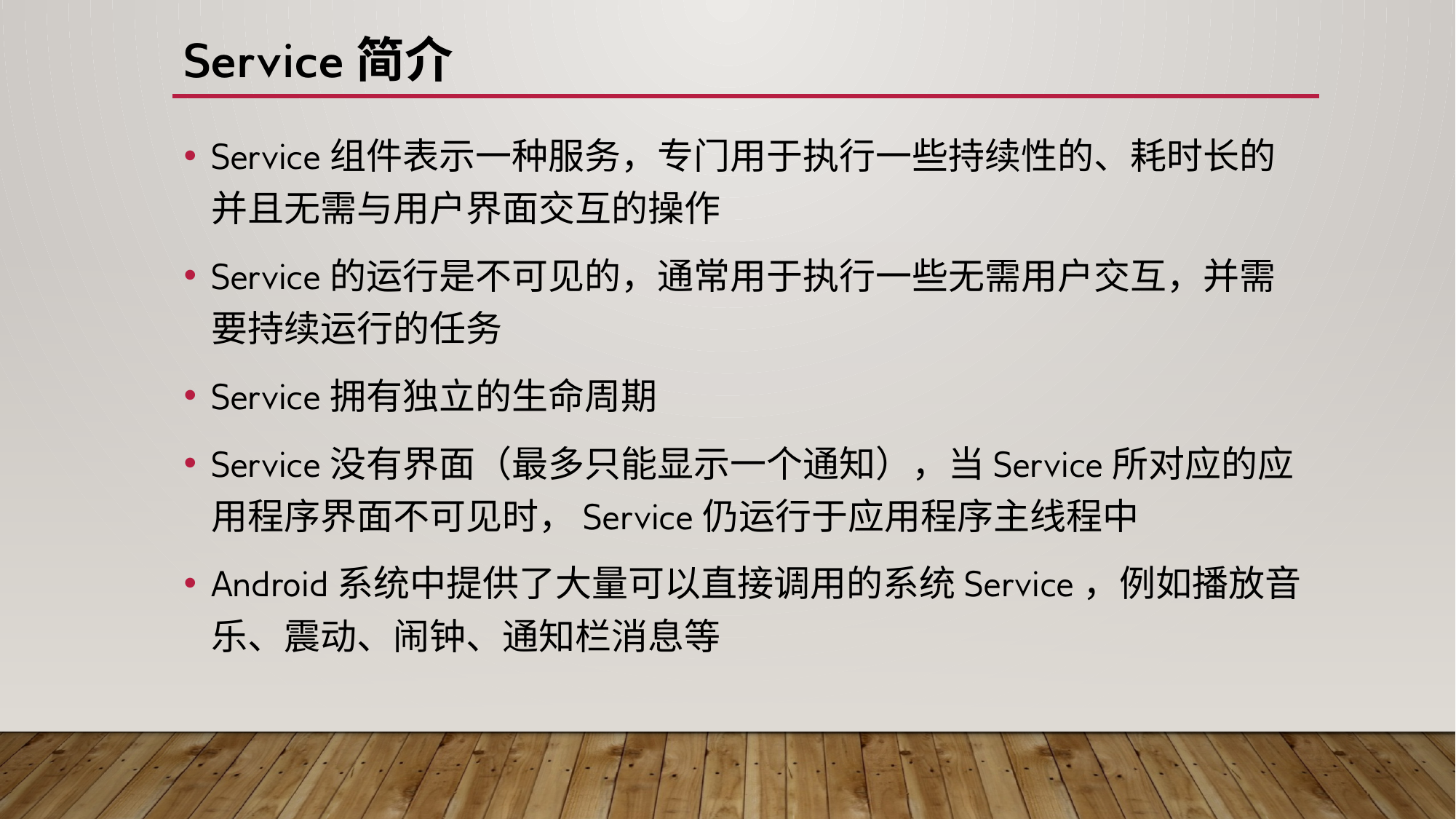

# Service简介
Service组件表示一种服务，专门用于执行一些持续性的、耗时长的并且无需与用户界面交互的操作
Service的运行是不可见的，通常用于执行一些无需用户交互，并需要持续运行的任务
Service拥有独立的生命周期
Service没有界面（最多只能显示一个通知），当Service所对应的应用程序界面不可见时，Service仍运行于应用程序主线程中
Android系统中提供了大量可以直接调用的系统Service，例如播放音乐、震动、闹钟、通知栏消息等